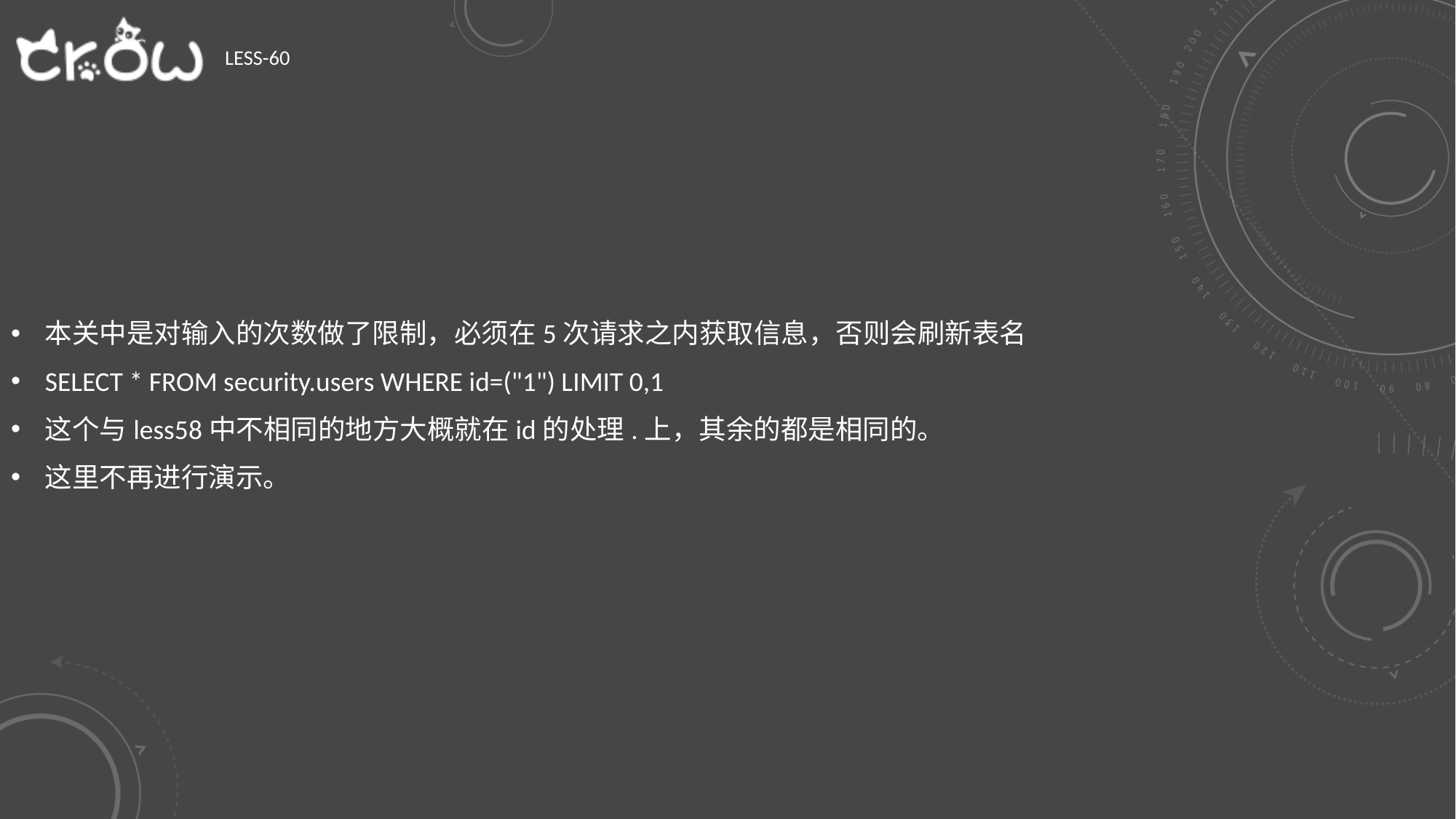

# Less-60
本关中是对输入的次数做了限制，必须在5次请求之内获取信息，否则会刷新表名
SELECT * FROM security.users WHERE id=("1") LIMIT 0,1
这个与less58中不相同的地方大概就在id的处理.上，其余的都是相同的。
这里不再进行演示。